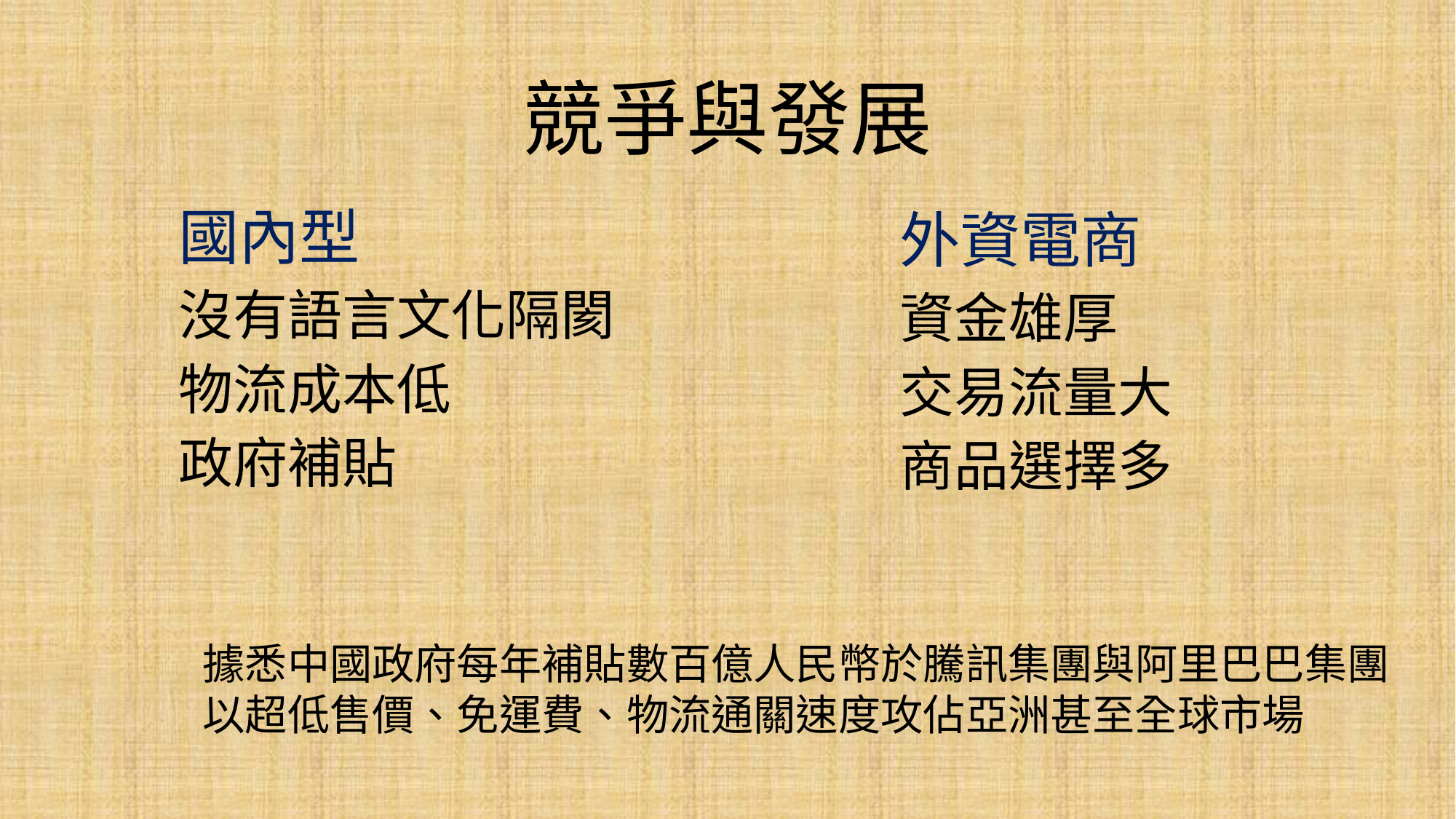

# 競爭與發展
國內型
沒有語言文化隔閡
物流成本低
政府補貼
外資電商
資金雄厚
交易流量大
商品選擇多

據悉中國政府每年補貼數百億人民幣於騰訊集團與阿里巴巴集團
以超低售價、免運費、物流通關速度攻佔亞洲甚至全球市場